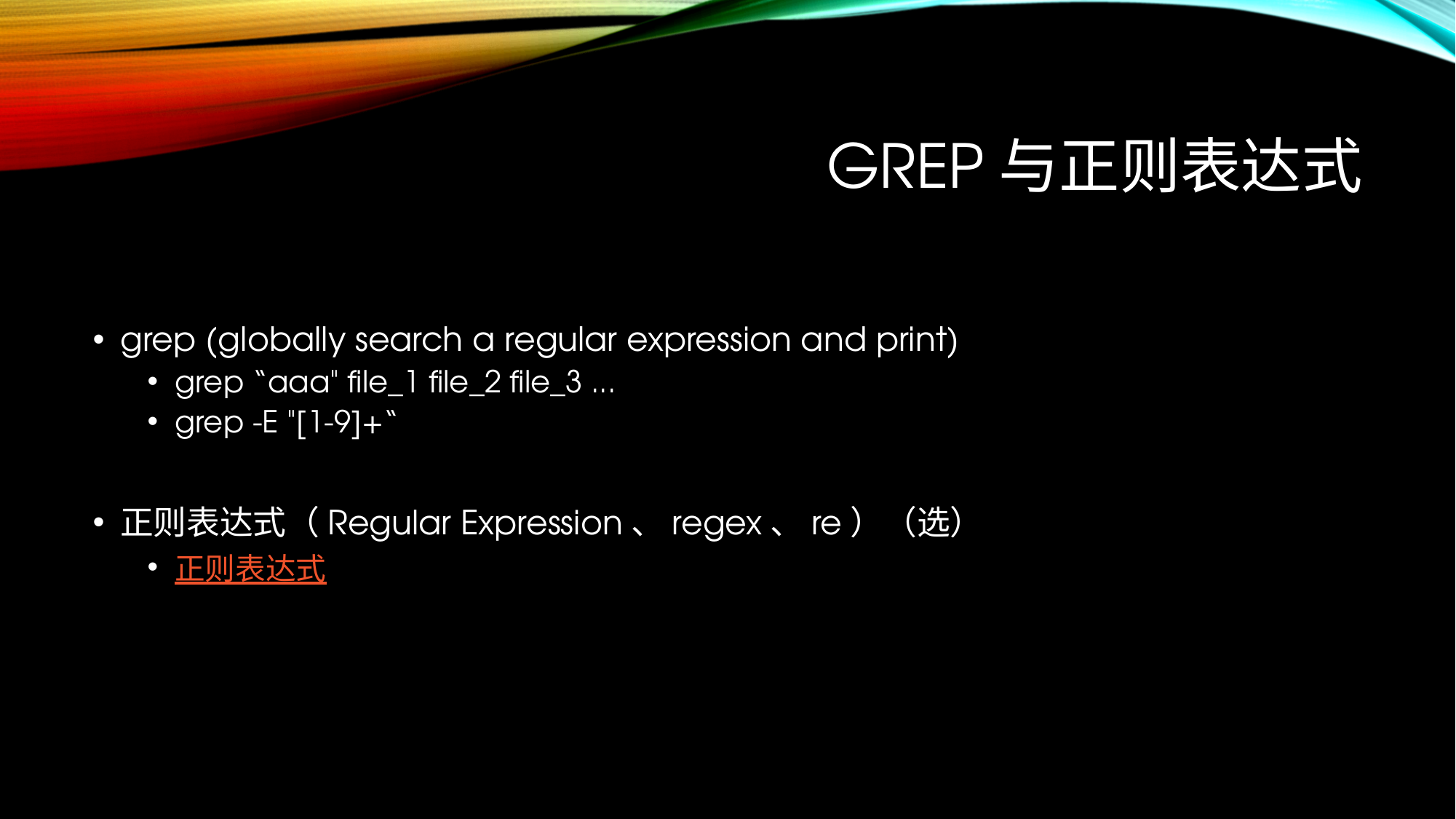

# Grep与正则表达式

grep (globally search a regular expression and print)
grep “aaa" file_1 file_2 file_3 ...
grep -E "[1-9]+“

正则表达式（Regular Expression、regex、re）（选）
正则表达式